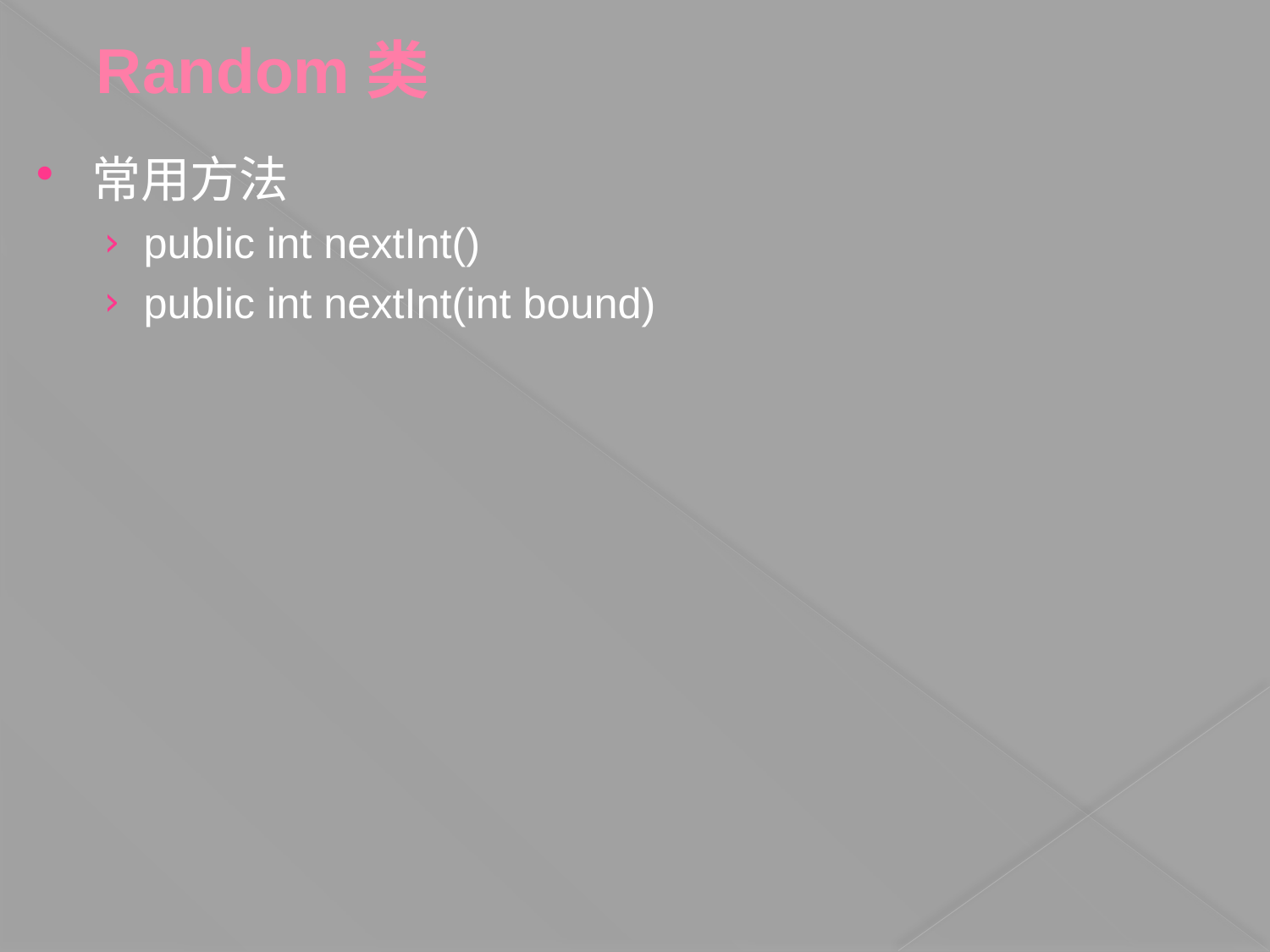

# Random类
常用方法
public int nextInt()
public int nextInt(int bound)